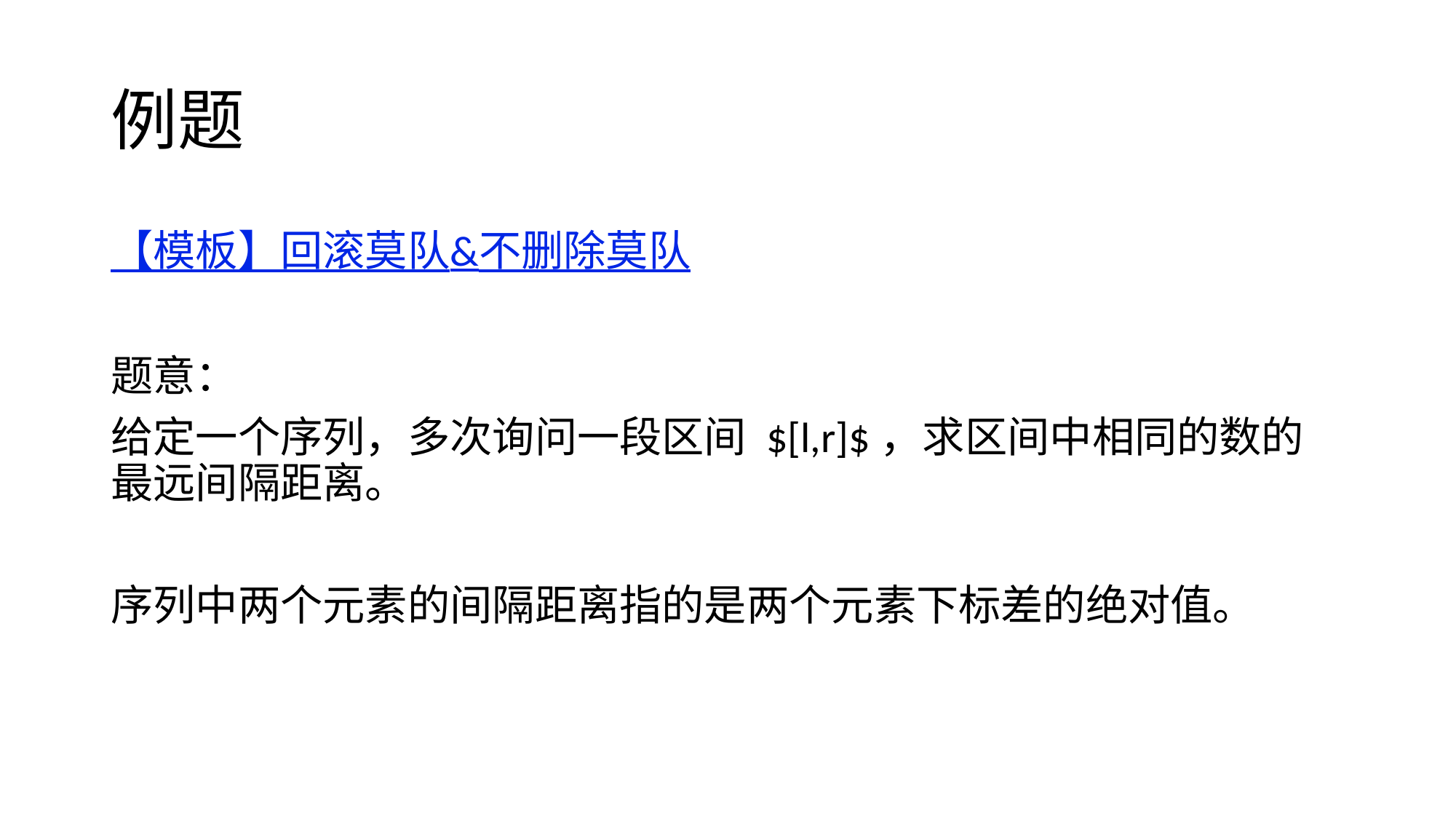

# 例题
【模板】回滚莫队&不删除莫队

题意：
给定一个序列，多次询问一段区间 $[l,r]$，求区间中相同的数的最远间隔距离。

序列中两个元素的间隔距离指的是两个元素下标差的绝对值。